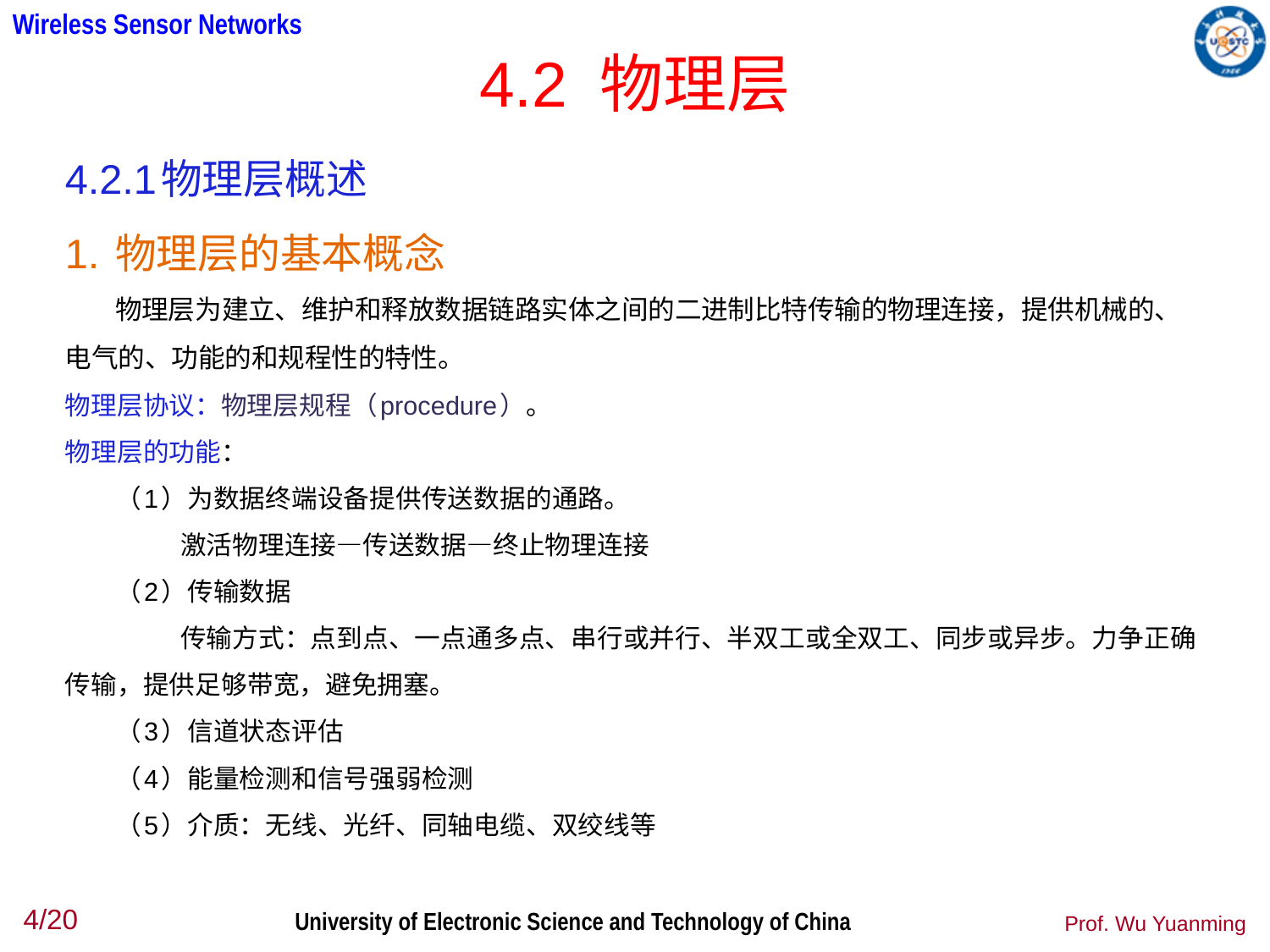

# 4.2 物理层
4.2.1物理层概述
1. 物理层的基本概念
        物理层为建立、维护和释放数据链路实体之间的二进制比特传输的物理连接，提供机械的、电气的、功能的和规程性的特性。
物理层协议：物理层规程（procedure）。
物理层的功能：
        （1）为数据终端设备提供传送数据的通路。
                   激活物理连接—传送数据—终止物理连接
        （2）传输数据
                   传输方式：点到点、一点通多点、串行或并行、半双工或全双工、同步或异步。力争正确传输，提供足够带宽，避免拥塞。
        （3）信道状态评估
        （4）能量检测和信号强弱检测
        （5）介质：无线、光纤、同轴电缆、双绞线等

4/20
Prof. Wu Yuanming